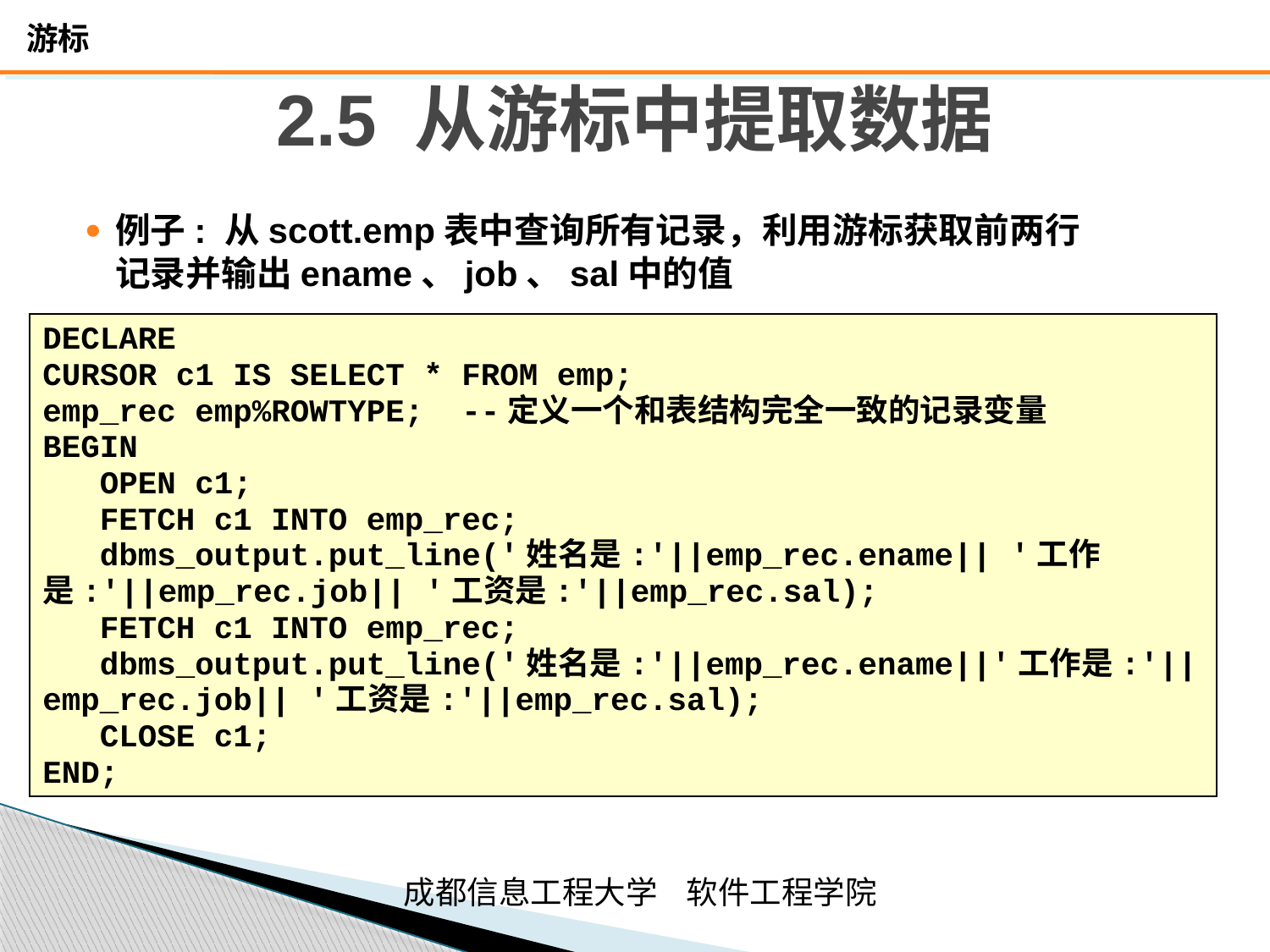

# 2.5 从游标中提取数据
例子: 从scott.emp表中查询所有记录，利用游标获取前两行记录并输出ename、job、sal中的值
DECLARE
CURSOR c1 IS SELECT * FROM emp;
emp_rec emp%ROWTYPE;  --定义一个和表结构完全一致的记录变量
BEGIN
   OPEN c1;
   FETCH c1 INTO emp_rec;
   dbms_output.put_line('姓名是:'||emp_rec.ename|| '工作是:'||emp_rec.job|| '工资是:'||emp_rec.sal);
   FETCH c1 INTO emp_rec;
   dbms_output.put_line('姓名是:'||emp_rec.ename||'工作是:'||emp_rec.job|| '工资是:'||emp_rec.sal);
   CLOSE c1;
END;